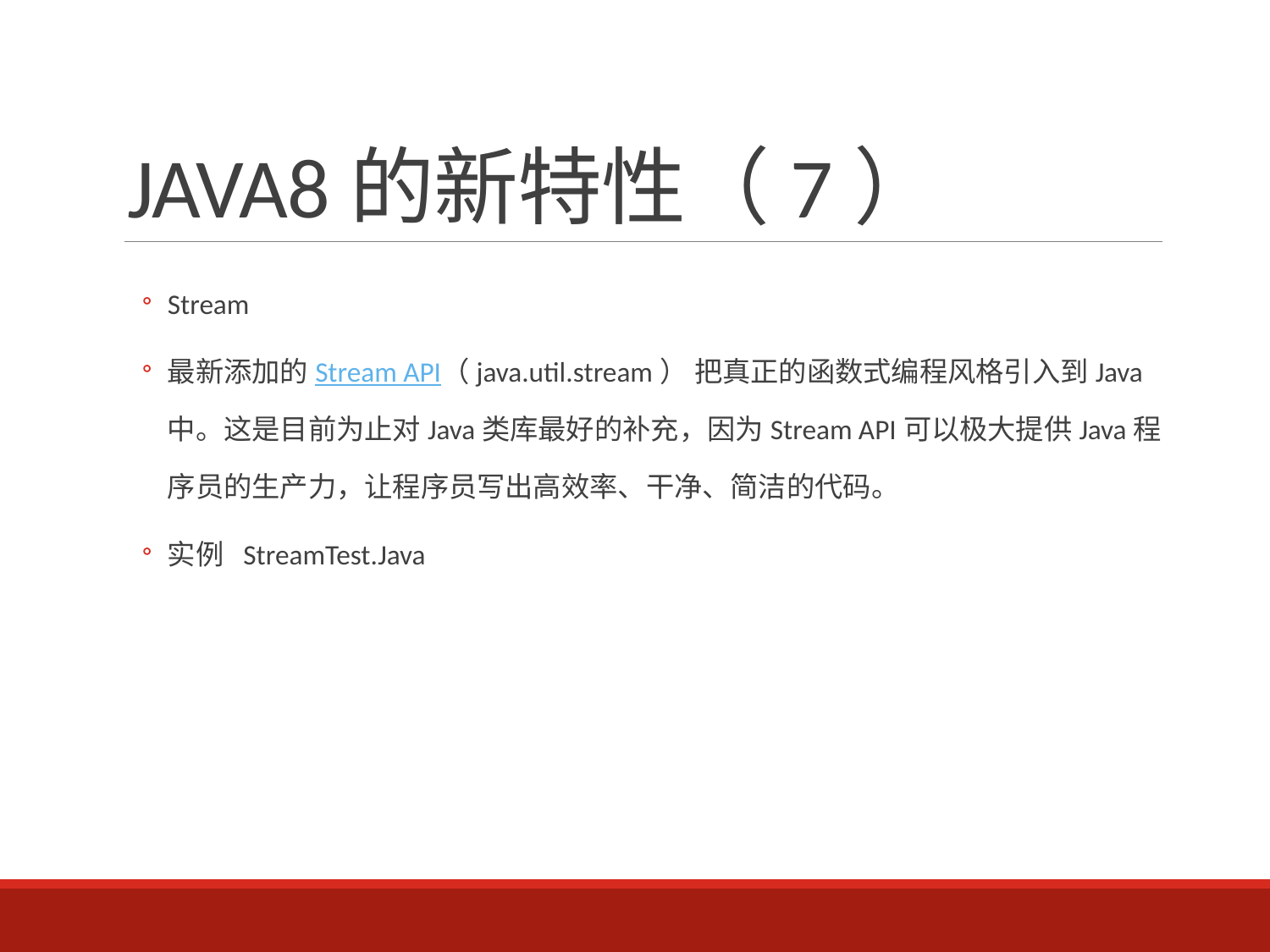

# JAVA8的新特性（7）
Stream
最新添加的Stream API（java.util.stream） 把真正的函数式编程风格引入到Java中。这是目前为止对Java类库最好的补充，因为Stream API可以极大提供Java程序员的生产力，让程序员写出高效率、干净、简洁的代码。
实例  StreamTest.Java